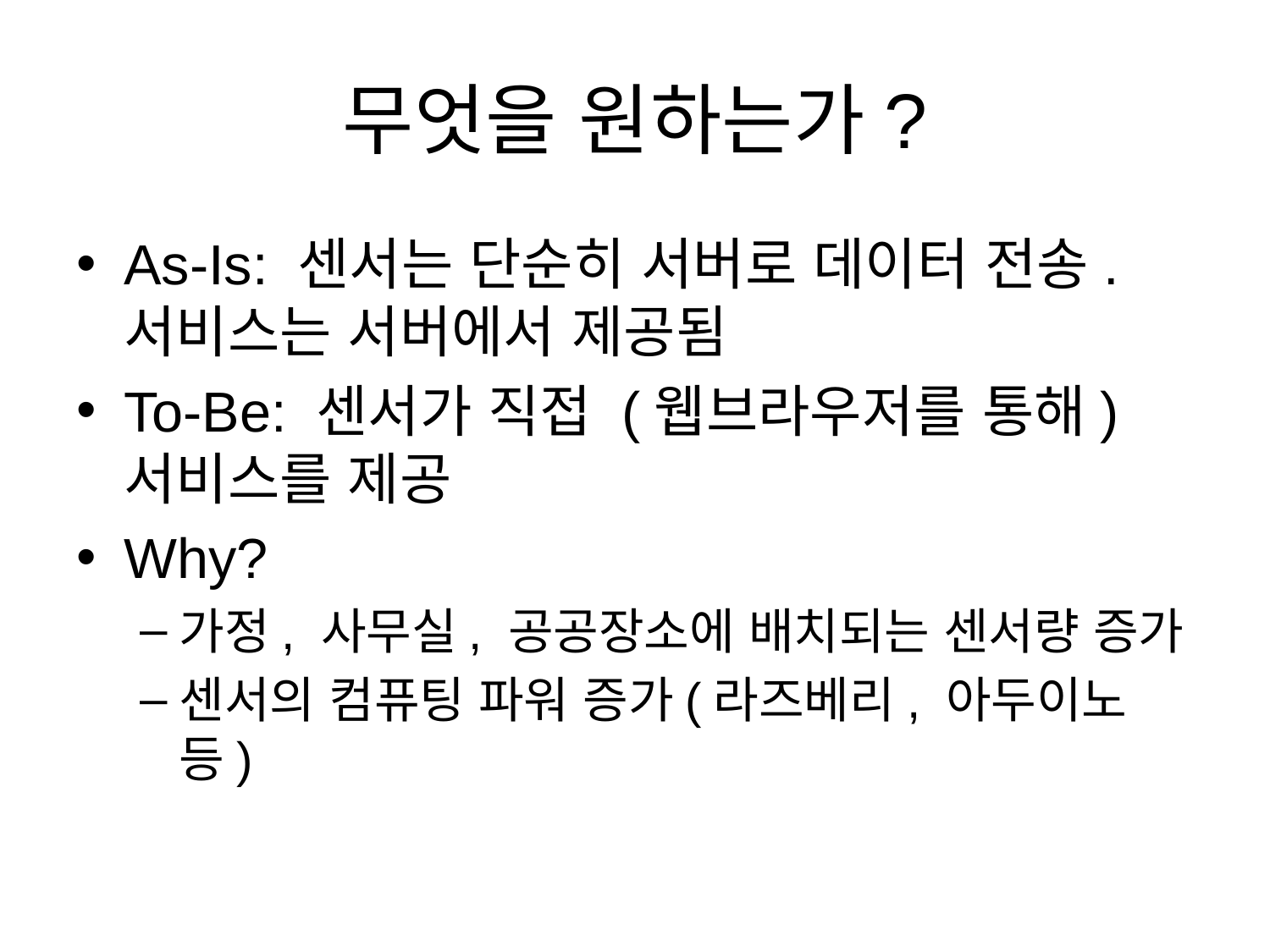

# 무엇을 원하는가?
As-Is: 센서는 단순히 서버로 데이터 전송. 서비스는 서버에서 제공됨
To-Be: 센서가 직접 (웹브라우저를 통해) 서비스를 제공
Why?
가정, 사무실, 공공장소에 배치되는 센서량 증가
센서의 컴퓨팅 파워 증가(라즈베리, 아두이노 등)